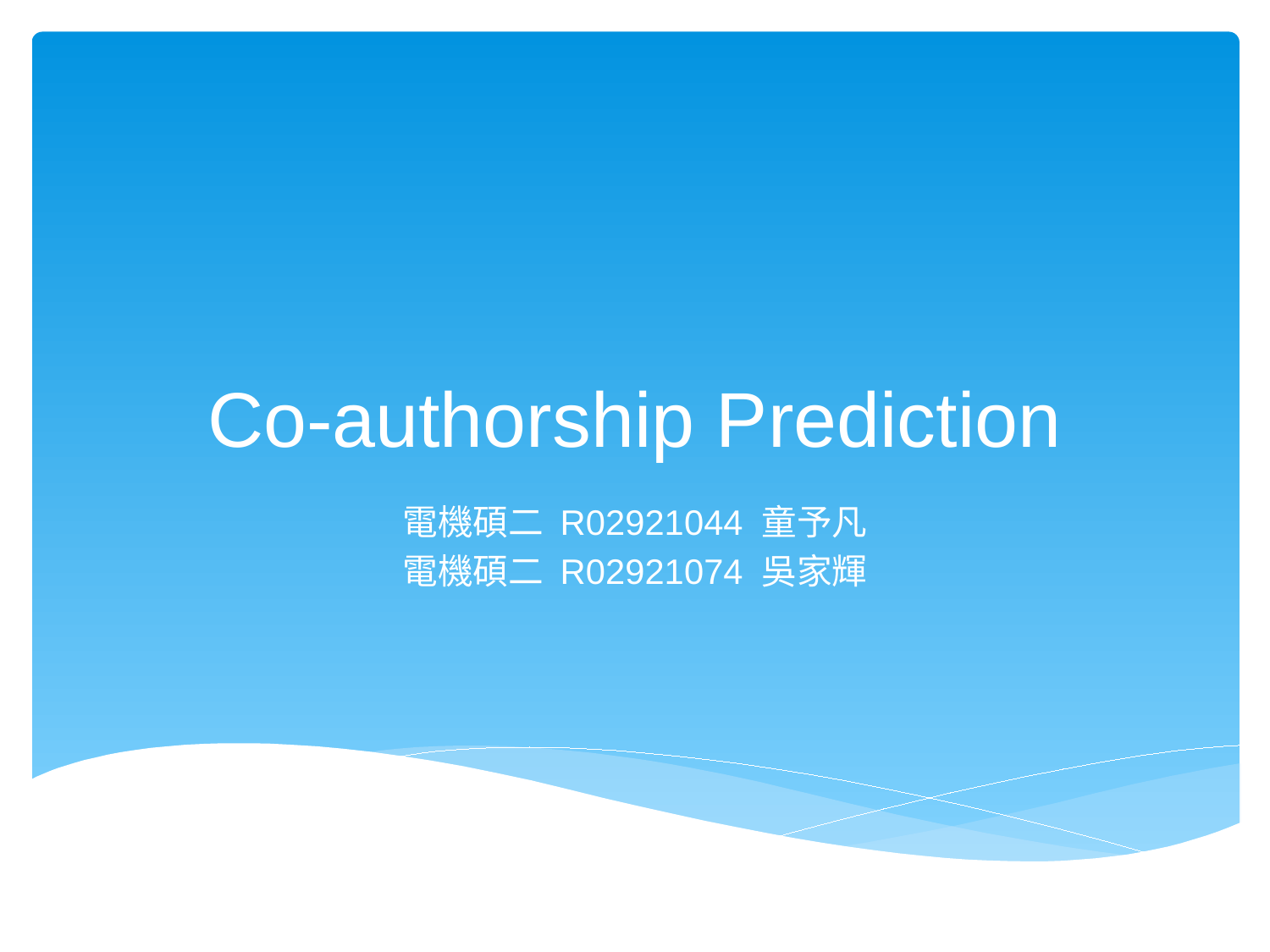

# Co‐authorship Prediction
電機碩二 R02921044 童予凡
電機碩二 R02921074 吳家輝